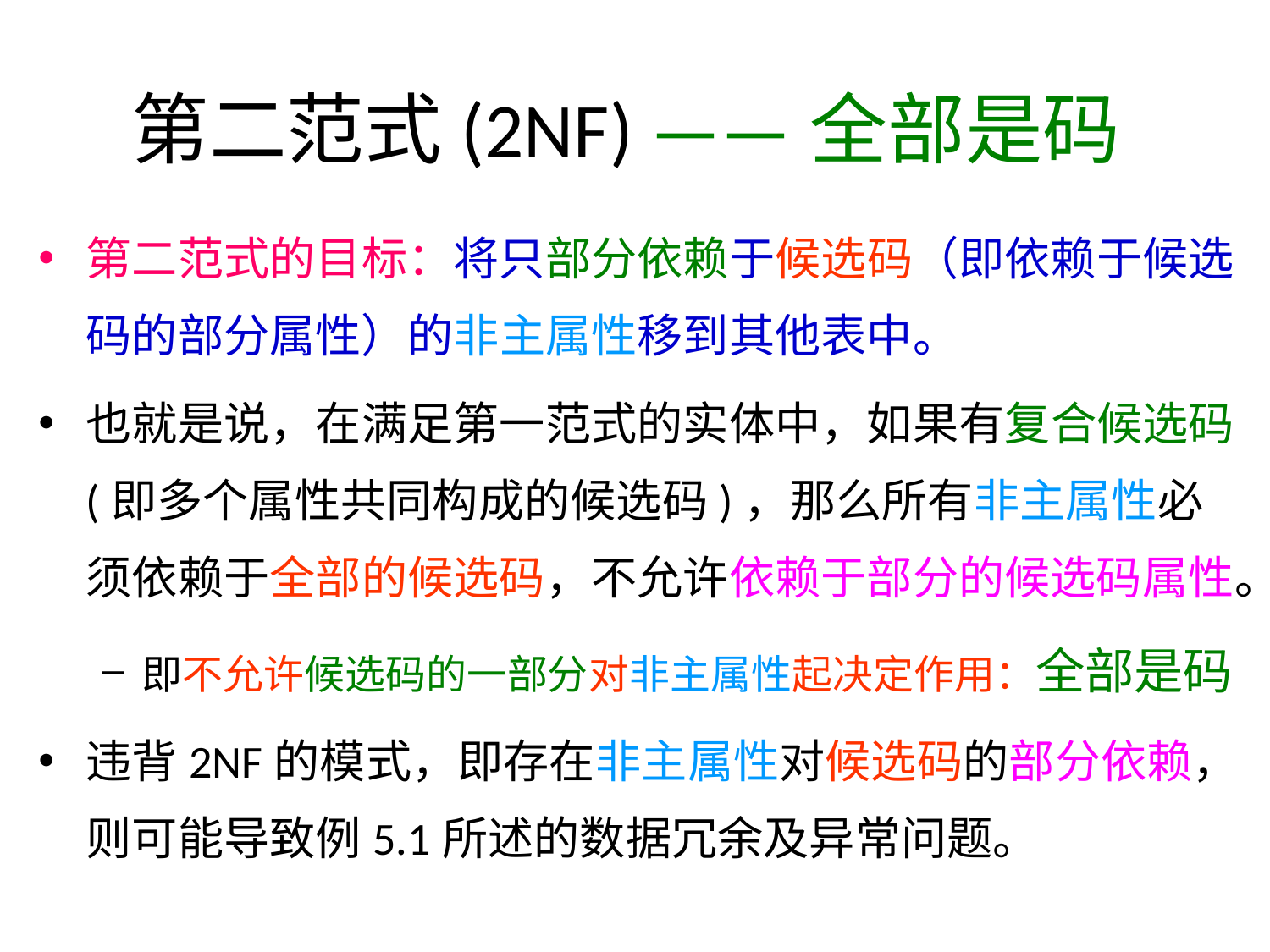

# 第二范式(2NF) ——全部是码
第二范式的目标：将只部分依赖于候选码（即依赖于候选码的部分属性）的非主属性移到其他表中。
也就是说，在满足第一范式的实体中，如果有复合候选码(即多个属性共同构成的候选码)，那么所有非主属性必须依赖于全部的候选码，不允许依赖于部分的候选码属性。
即不允许候选码的一部分对非主属性起决定作用：全部是码
违背2NF的模式，即存在非主属性对候选码的部分依赖，则可能导致例5.1所述的数据冗余及异常问题。